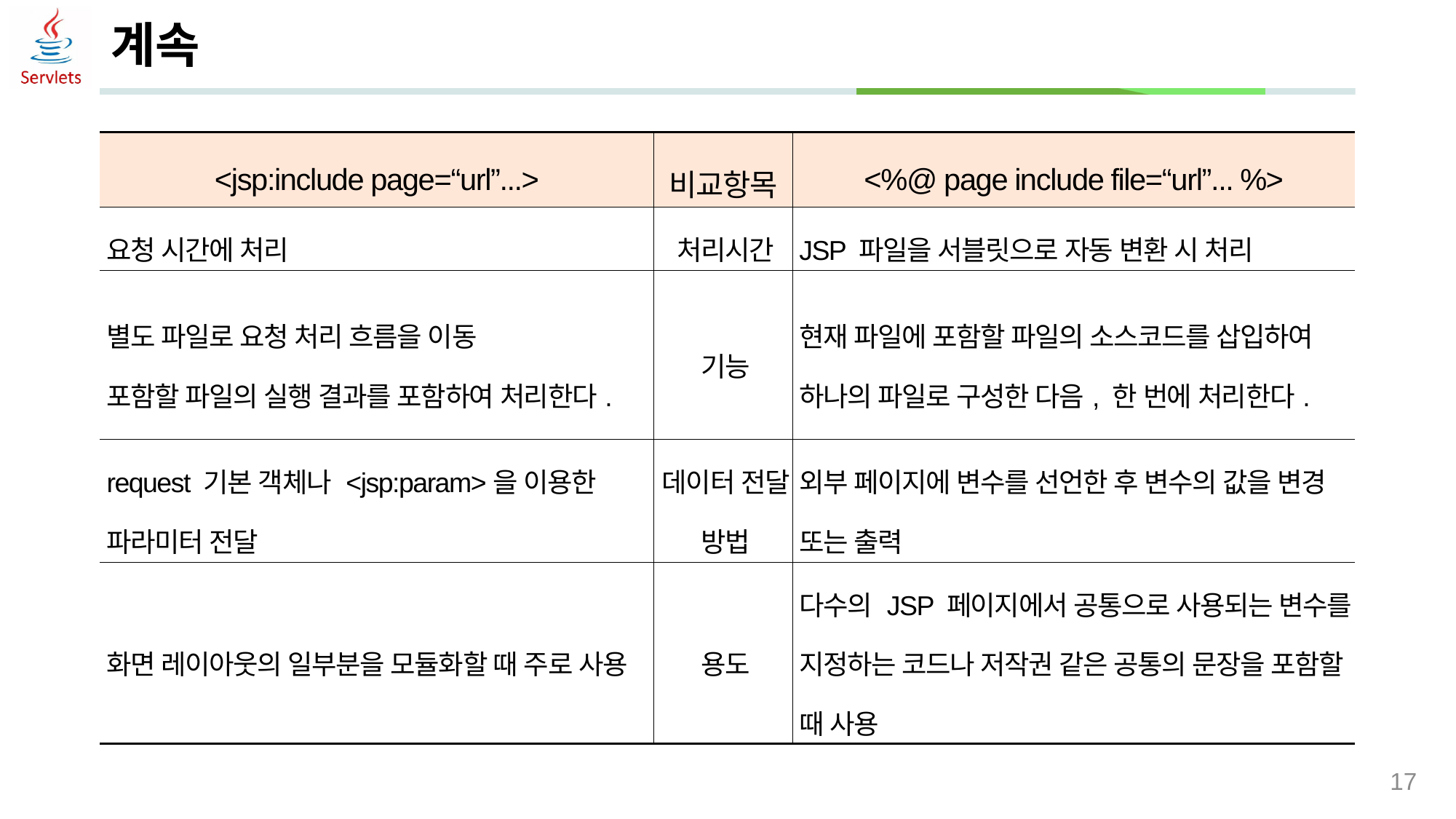

# 계속
| <jsp:include page=“url”...> | 비교항목 | <%@ page include file=“url”... %> |
| --- | --- | --- |
| 요청 시간에 처리 | 처리시간 | JSP 파일을 서블릿으로 자동 변환 시 처리 |
| 별도 파일로 요청 처리 흐름을 이동 포함할 파일의 실행 결과를 포함하여 처리한다. | 기능 | 현재 파일에 포함할 파일의 소스코드를 삽입하여 하나의 파일로 구성한 다음, 한 번에 처리한다. |
| request 기본 객체나 <jsp:param>을 이용한 파라미터 전달 | 데이터 전달 방법 | 외부 페이지에 변수를 선언한 후 변수의 값을 변경 또는 출력 |
| 화면 레이아웃의 일부분을 모듈화할 때 주로 사용 | 용도 | 다수의 JSP 페이지에서 공통으로 사용되는 변수를 지정하는 코드나 저작권 같은 공통의 문장을 포함할 때 사용 |
17